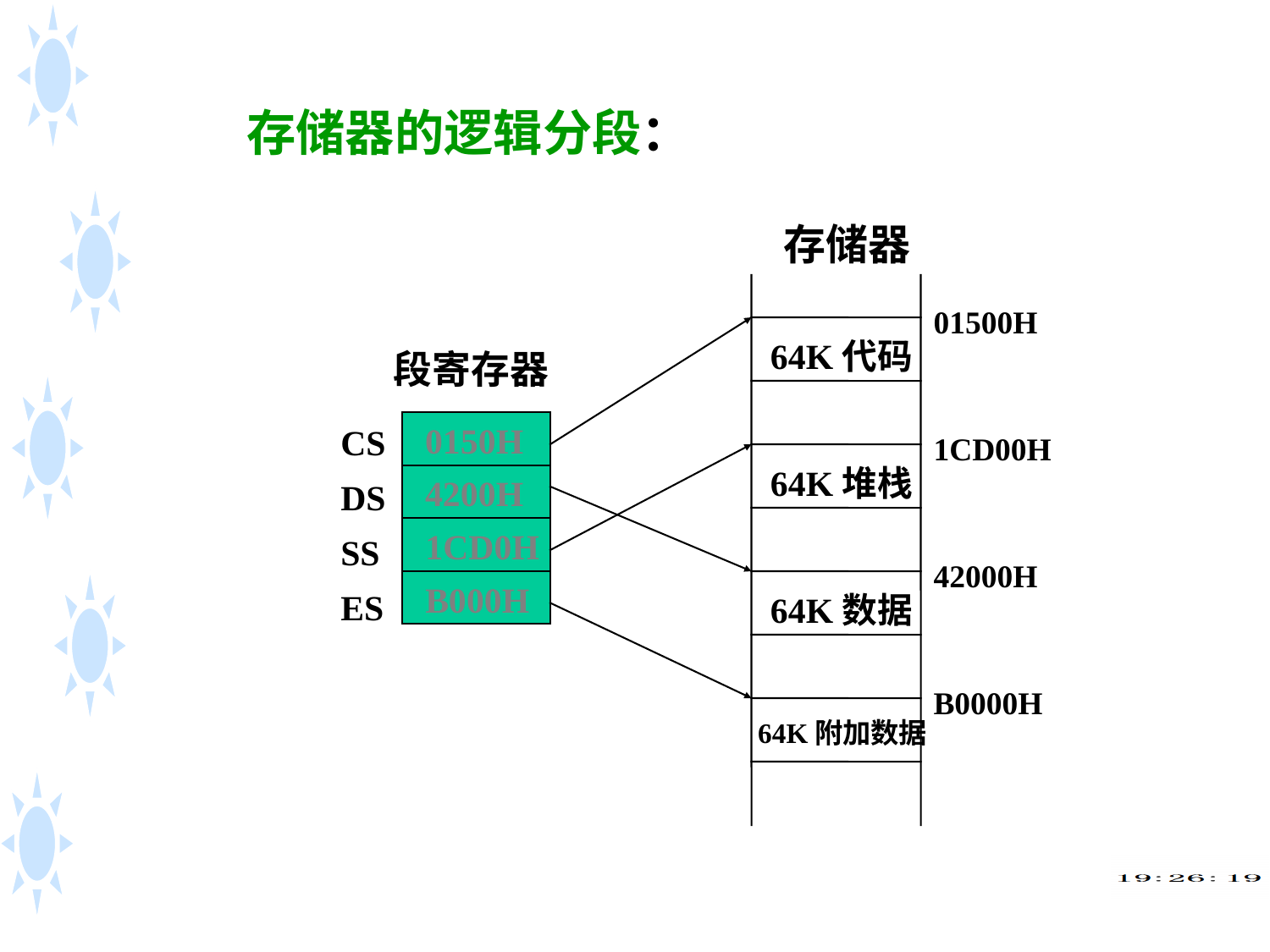

存储器的逻辑分段：
 存储器

01500H

64K代码
段寄存器

CS
DS
SS
ES

0150H

4200H

1CD0H

1CD00H

64K堆栈

42000H
B000H

64K数据

B0000H

 64K附加数据